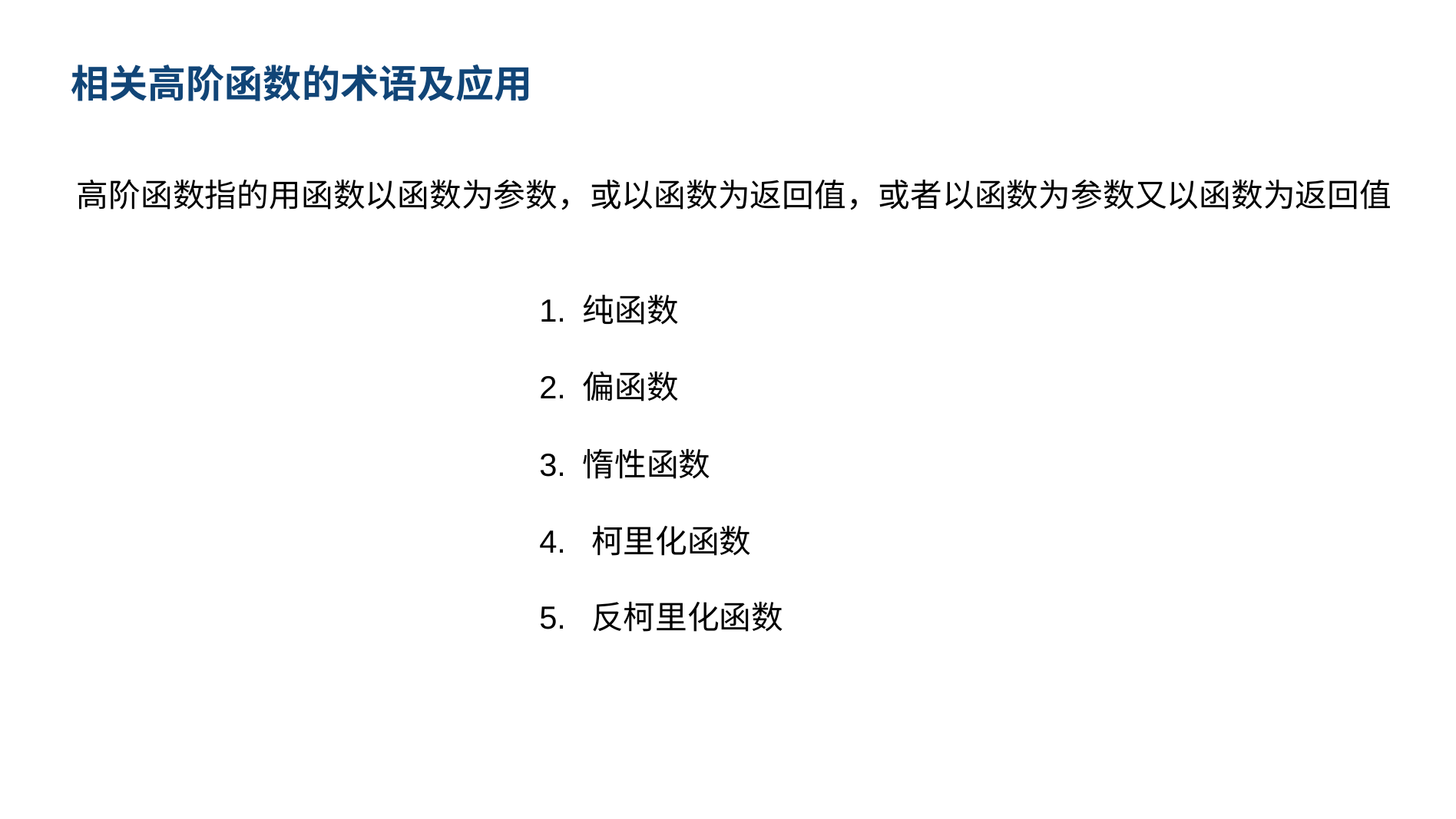

相关高阶函数的术语及应用
高阶函数指的用函数以函数为参数，或以函数为返回值，或者以函数为参数又以函数为返回值
纯函数

偏函数

惰性函数

4.  柯里化函数

5.  反柯里化函数